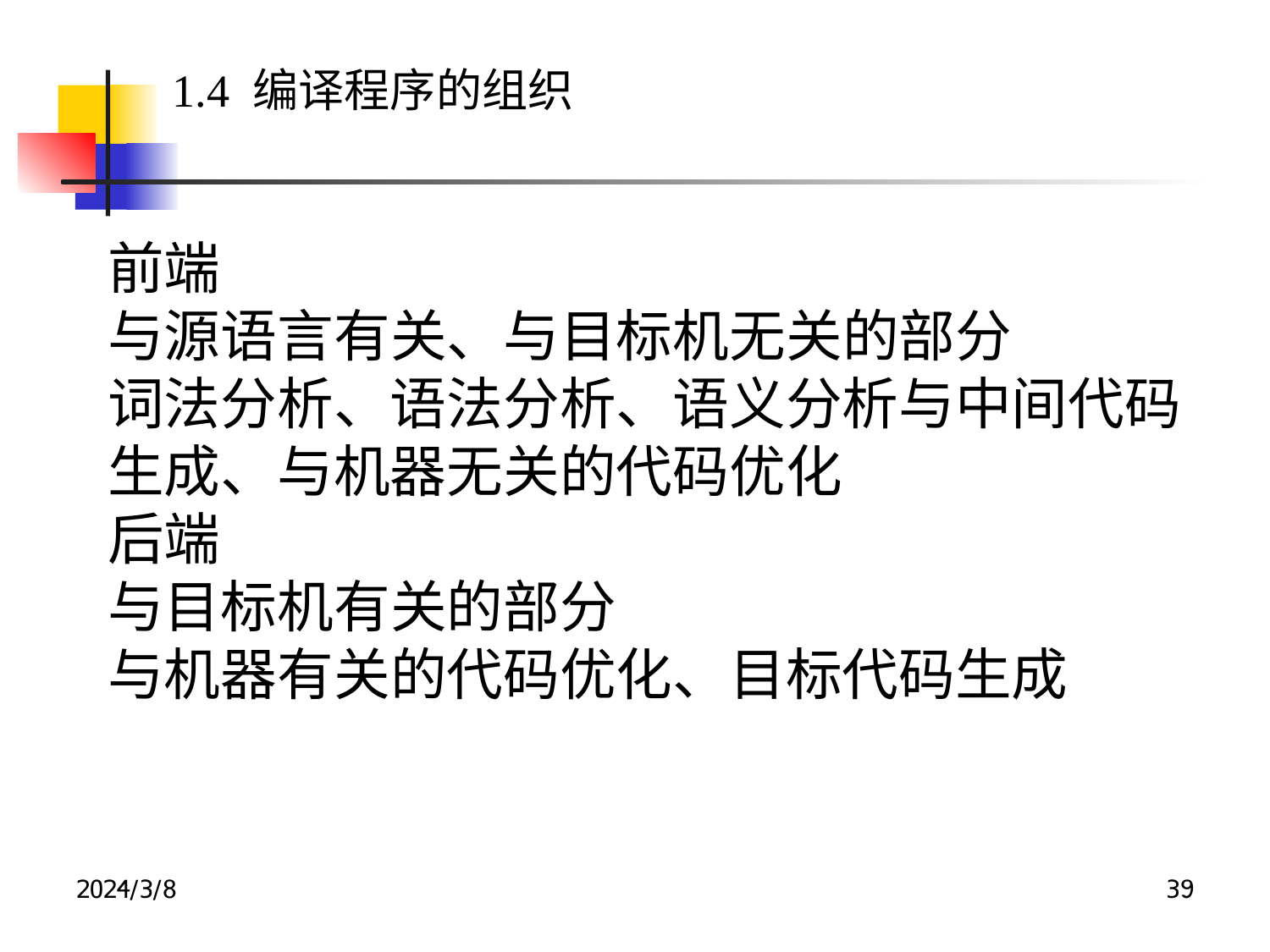

1.4 编译程序的组织
前端
与源语言有关、与目标机无关的部分
词法分析、语法分析、语义分析与中间代码生成、与机器无关的代码优化
后端
与目标机有关的部分
与机器有关的代码优化、目标代码生成
2024/3/8
39